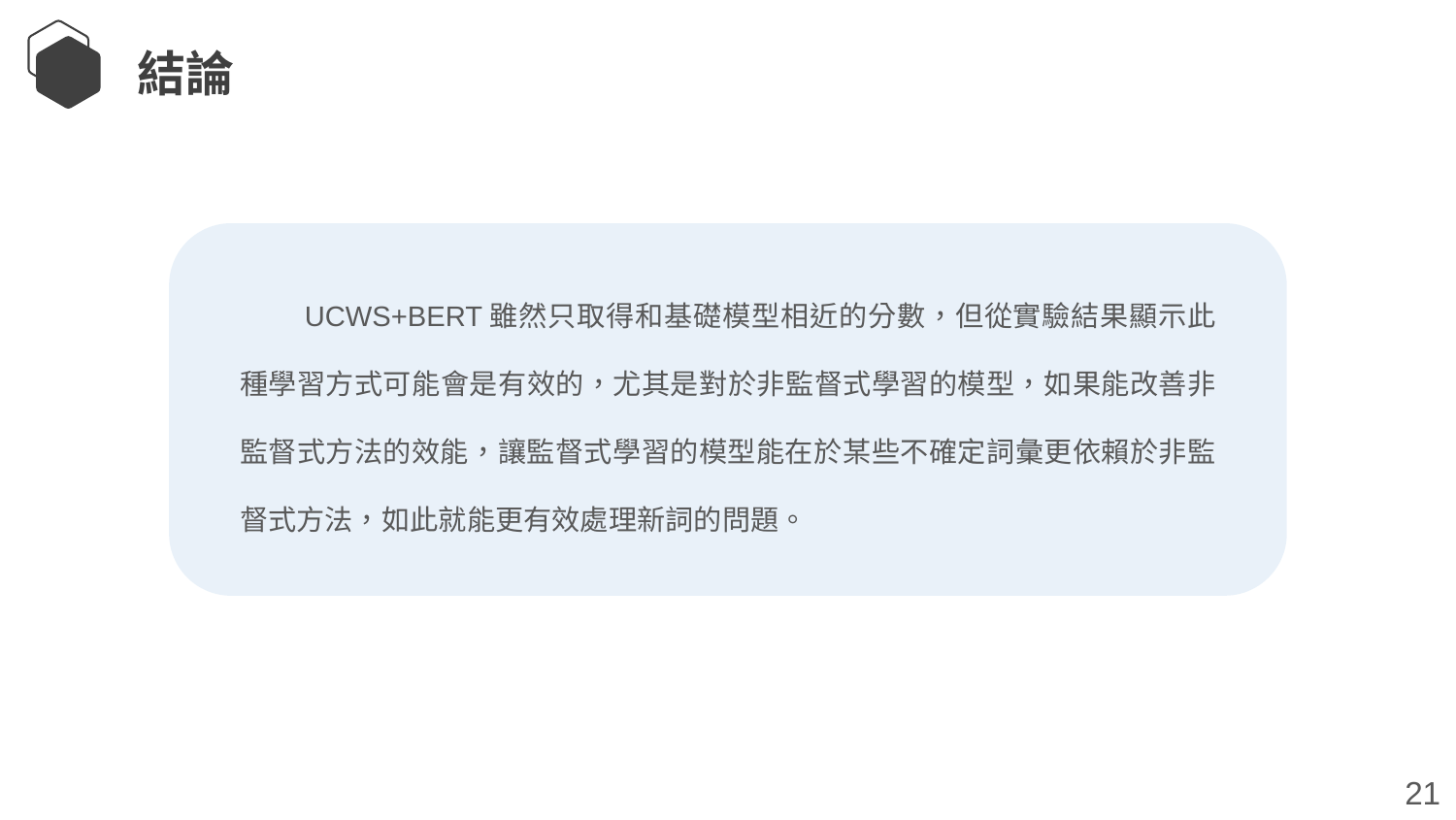

結論

　　UCWS+BERT雖然只取得和基礎模型相近的分數，但從實驗結果顯示此種學習方式可能會是有效的，尤其是對於非監督式學習的模型，如果能改善非監督式方法的效能，讓監督式學習的模型能在於某些不確定詞彙更依賴於非監督式方法，如此就能更有效處理新詞的問題。
21